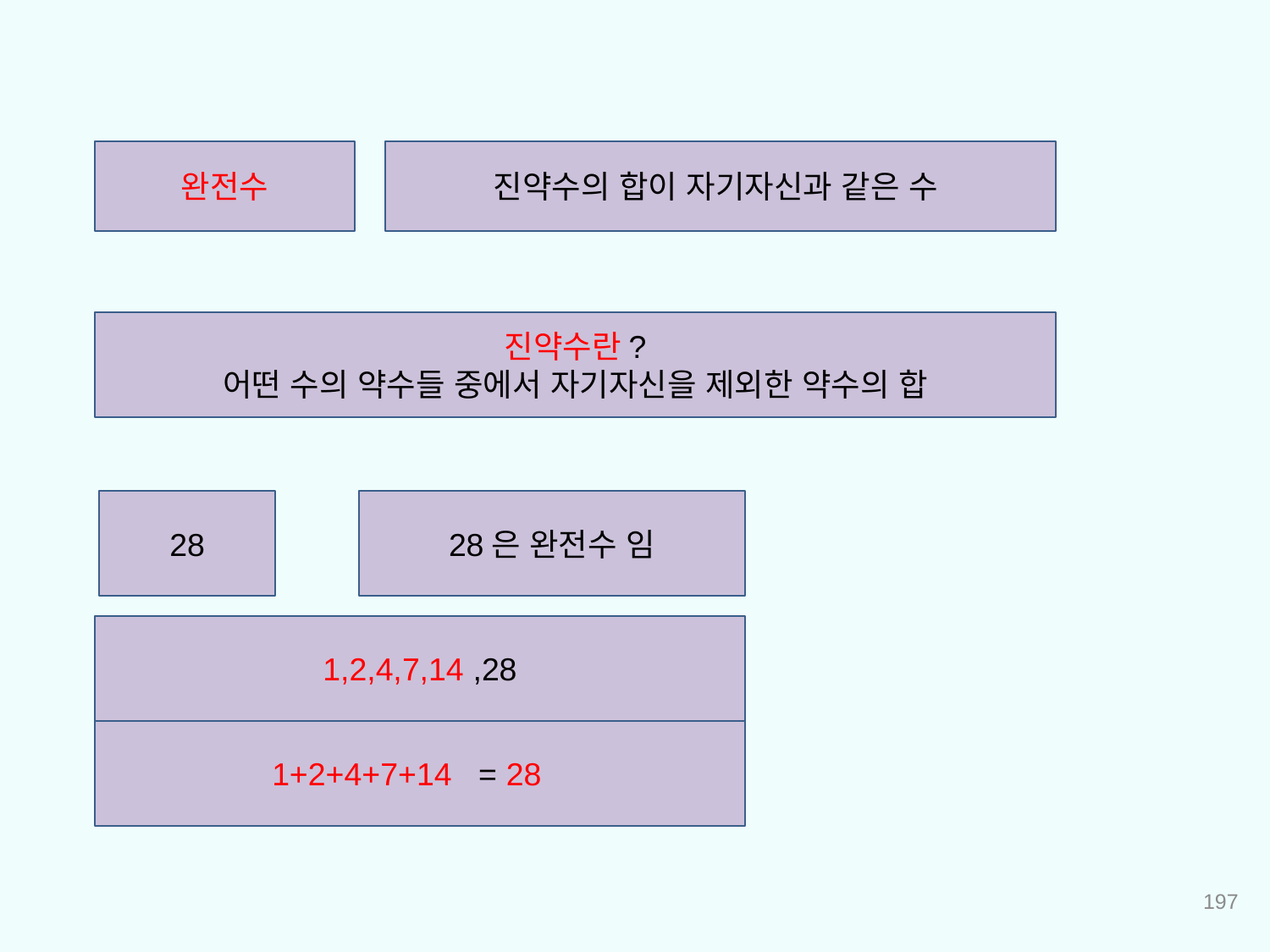

완전수
진약수의 합이 자기자신과 같은 수
진약수란?
어떤 수의 약수들 중에서 자기자신을 제외한 약수의 합
28
28은 완전수 임
1,2,4,7,14 ,28
1+2+4+7+14   = 28
197